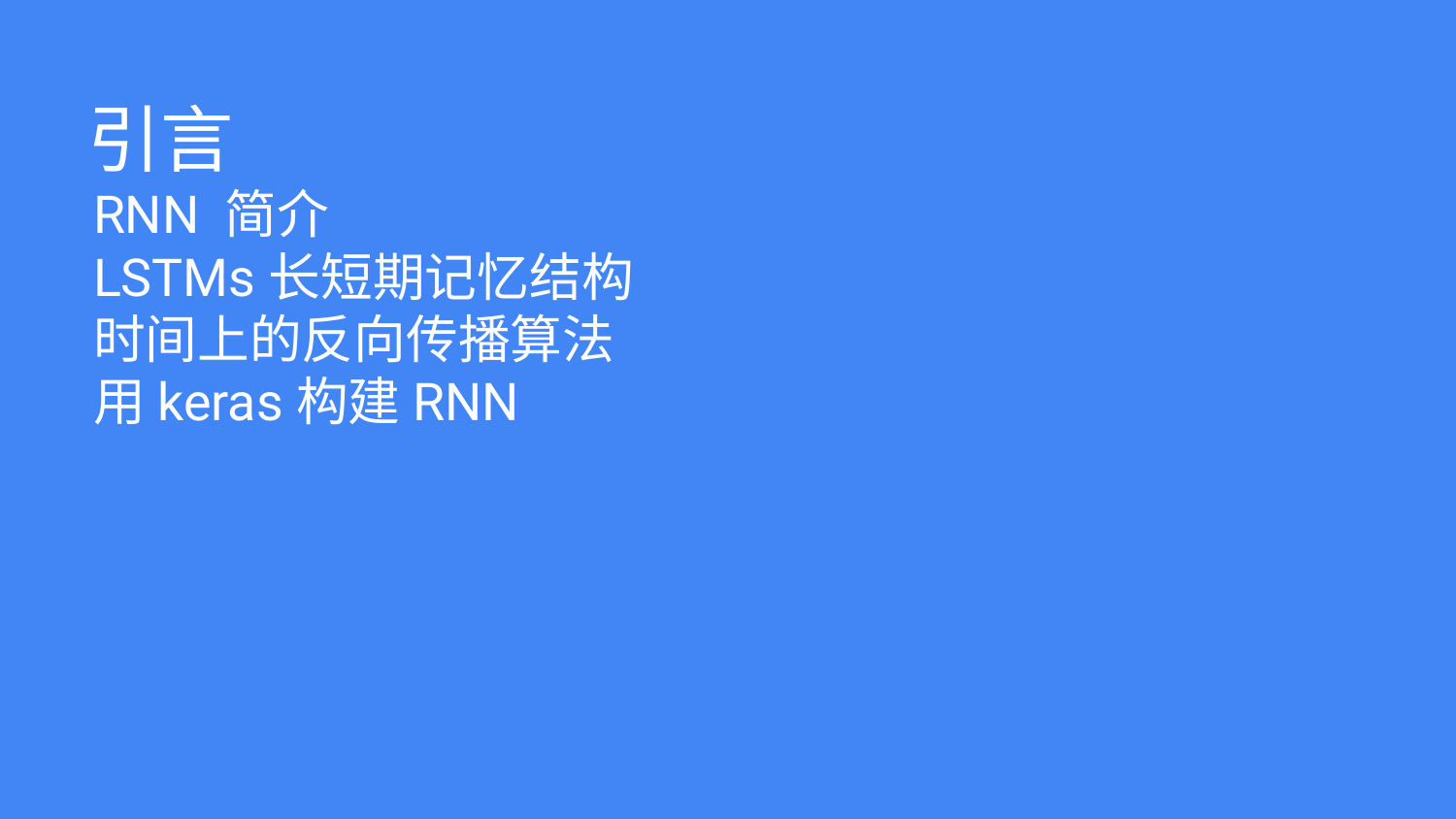

# 引言
RNN 简介
LSTMs长短期记忆结构
时间上的反向传播算法
用keras构建RNN